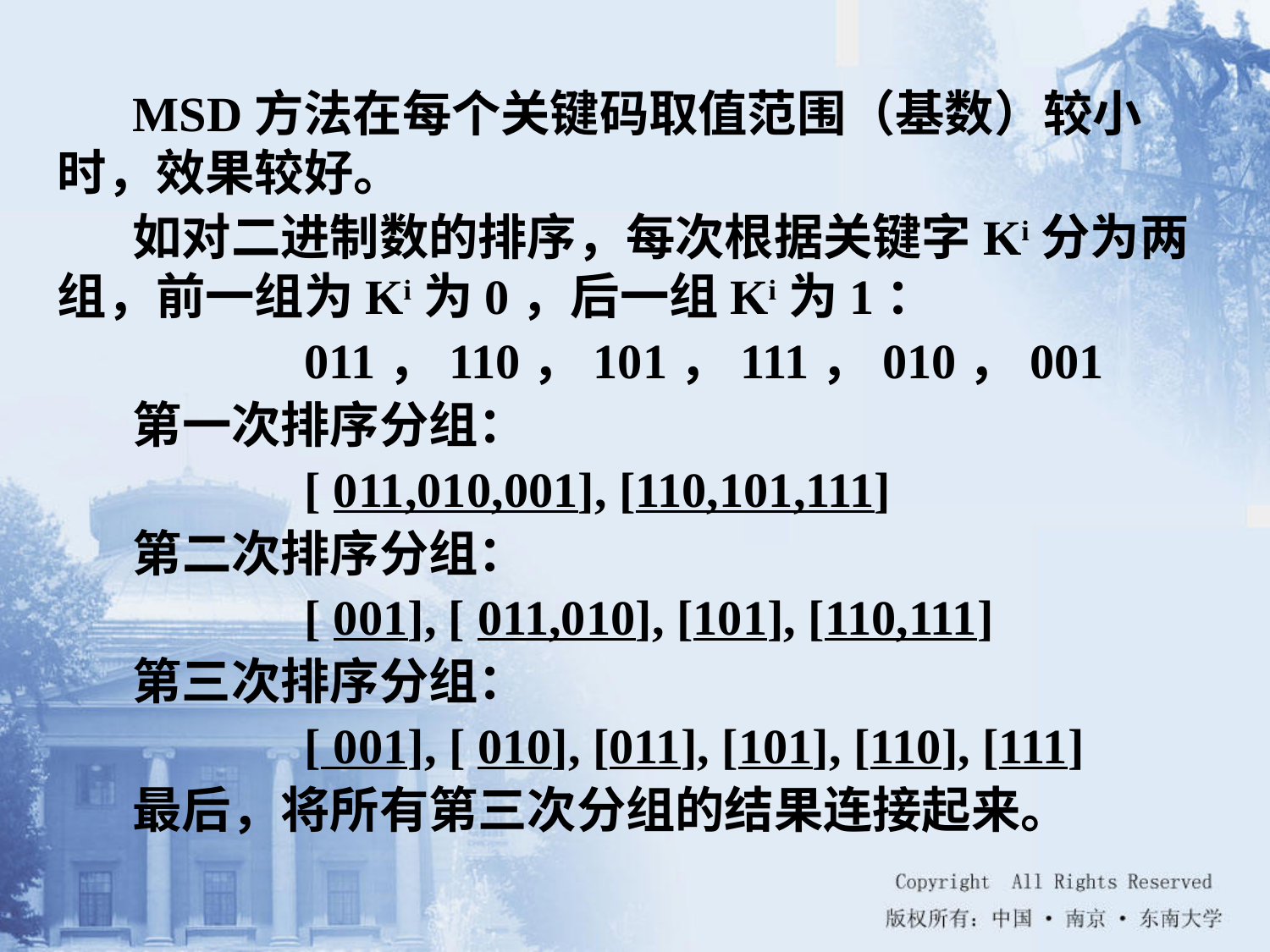

MSD方法在每个关键码取值范围（基数）较小时，效果较好。
如对二进制数的排序，每次根据关键字Ki分为两组，前一组为Ki为0，后一组Ki为1：
              011，110，101，111，010，001
第一次排序分组：
              [ 011,010,001], [110,101,111]
第二次排序分组：
              [ 001], [ 011,010], [101], [110,111]
第三次排序分组：
              [ 001], [ 010], [011], [101], [110], [111]
最后，将所有第三次分组的结果连接起来。